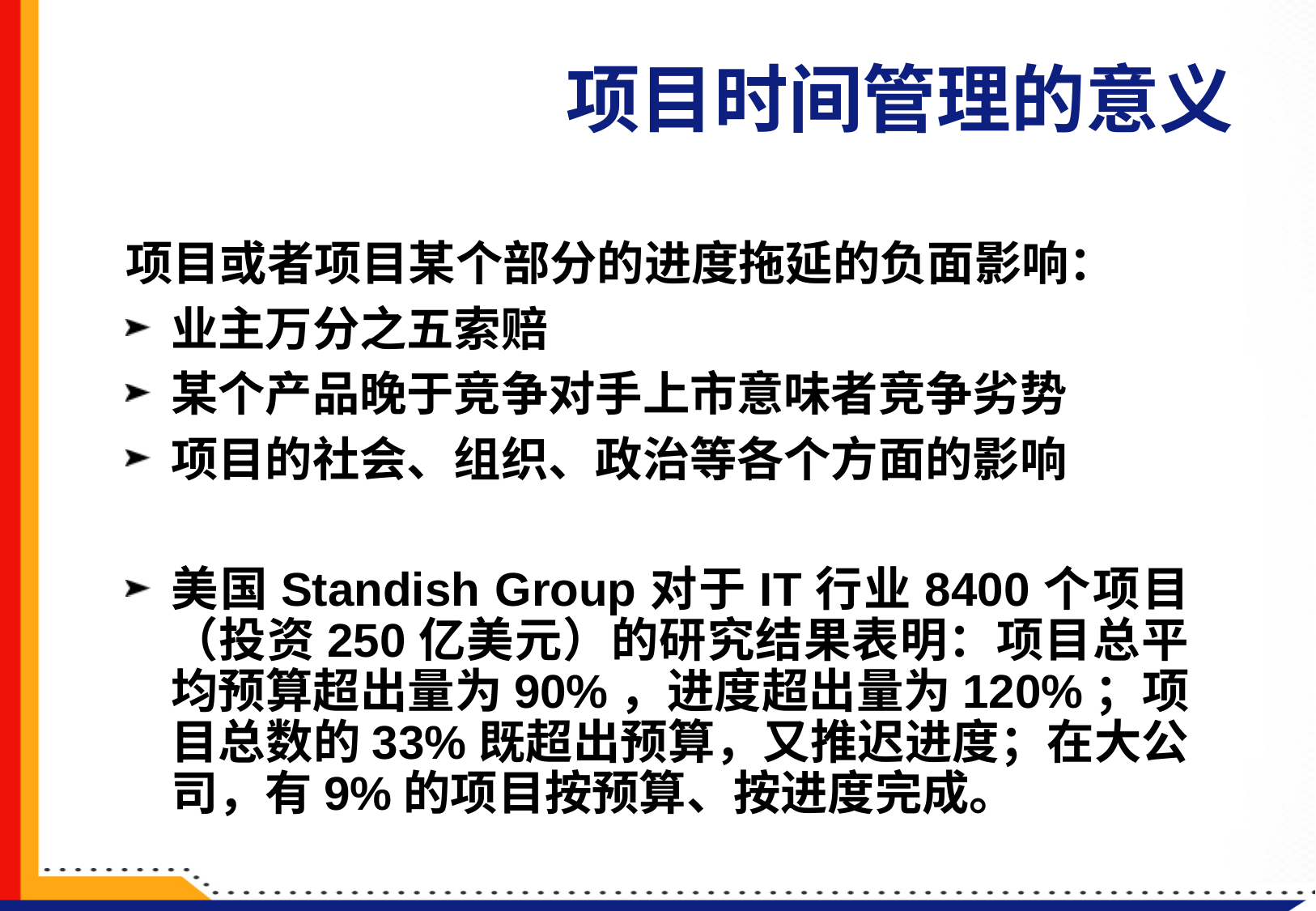

# 项目时间管理的意义
项目或者项目某个部分的进度拖延的负面影响：
业主万分之五索赔
某个产品晚于竞争对手上市意味者竞争劣势
项目的社会、组织、政治等各个方面的影响

美国Standish Group对于IT行业8400个项目（投资250亿美元）的研究结果表明：项目总平均预算超出量为90%，进度超出量为120%；项目总数的33%既超出预算，又推迟进度；在大公司，有9%的项目按预算、按进度完成。